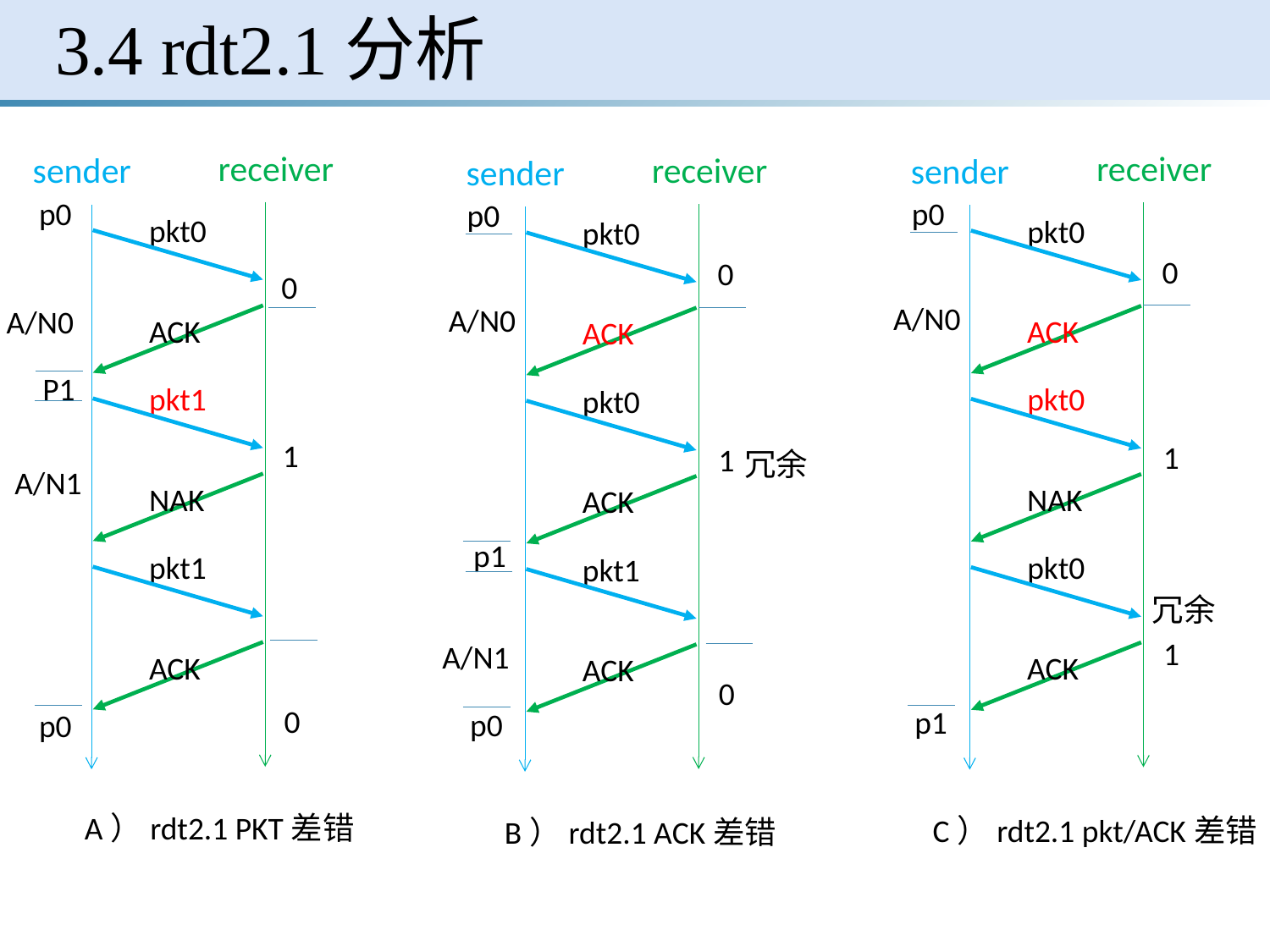

# 3.4 rdt2.1分析
receiver
receiver
sender
receiver
sender
sender
p0
p0
p0
pkt0
pkt0
pkt0
0
0
0
A/N0
A/N0
A/N0
ACK
ACK
ACK
P1
pkt1
pkt0
pkt0
1
1
1
冗余
A/N1
NAK
NAK
ACK
p1
pkt1
pkt0
pkt1
冗余
1
A/N1
ACK
ACK
ACK
0
0
p1
p0
p0
A）rdt2.1 PKT差错
C）rdt2.1 pkt/ACK差错
B）rdt2.1 ACK差错